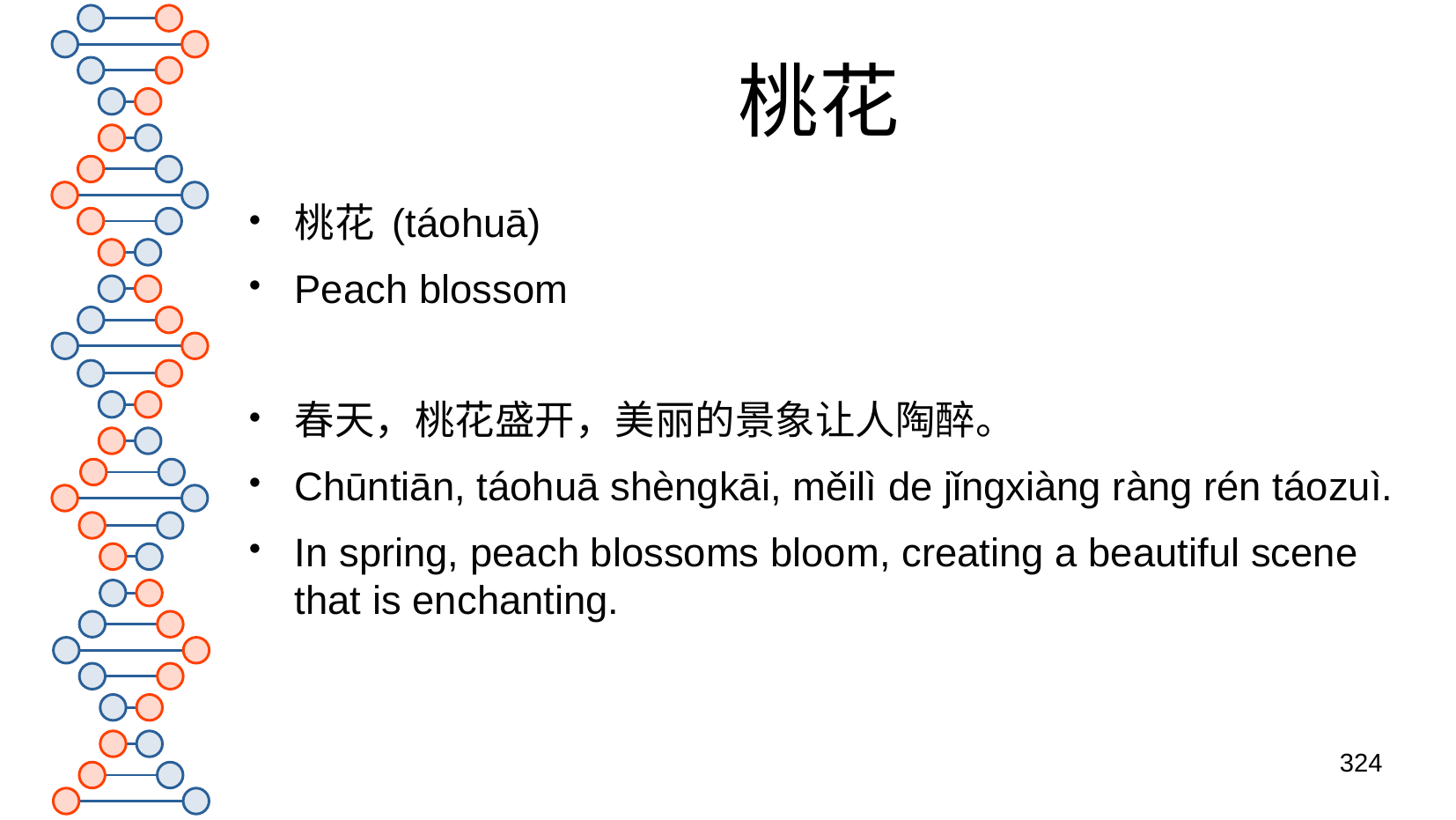

# 桃花
桃花 (táohuā)
Peach blossom

春天，桃花盛开，美丽的景象让人陶醉。
Chūntiān, táohuā shèngkāi, měilì de jǐngxiàng ràng rén táozuì.
In spring, peach blossoms bloom, creating a beautiful scene that is enchanting.

324